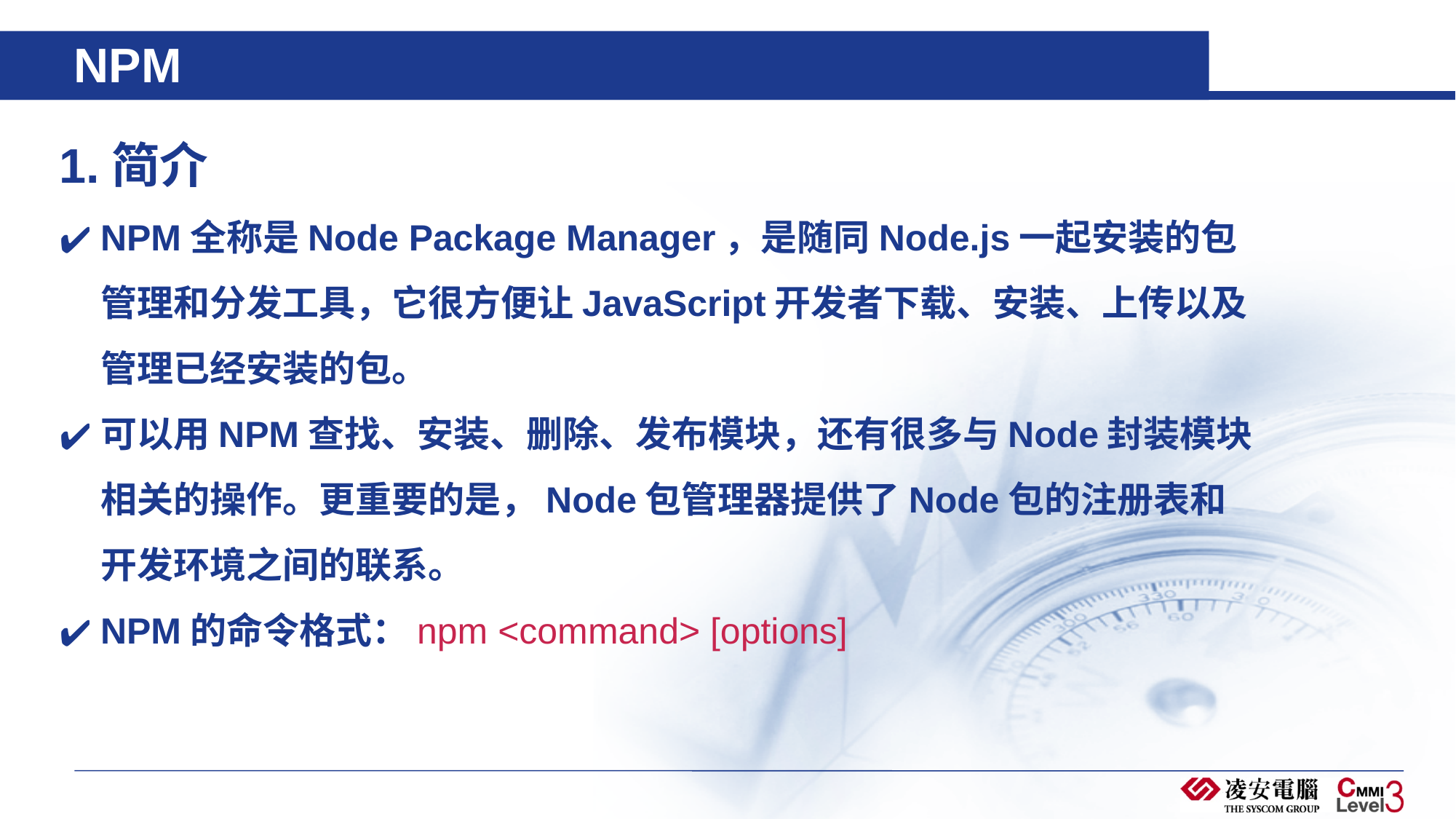

# NPM
1.简介
NPM全称是Node Package Manager，是随同Node.js一起安装的包管理和分发工具，它很方便让JavaScript开发者下载、安装、上传以及管理已经安装的包。
可以用NPM查找、安装、删除、发布模块，还有很多与Node封装模块相关的操作。更重要的是，Node包管理器提供了Node包的注册表和开发环境之间的联系。
NPM的命令格式：npm <command> [options]